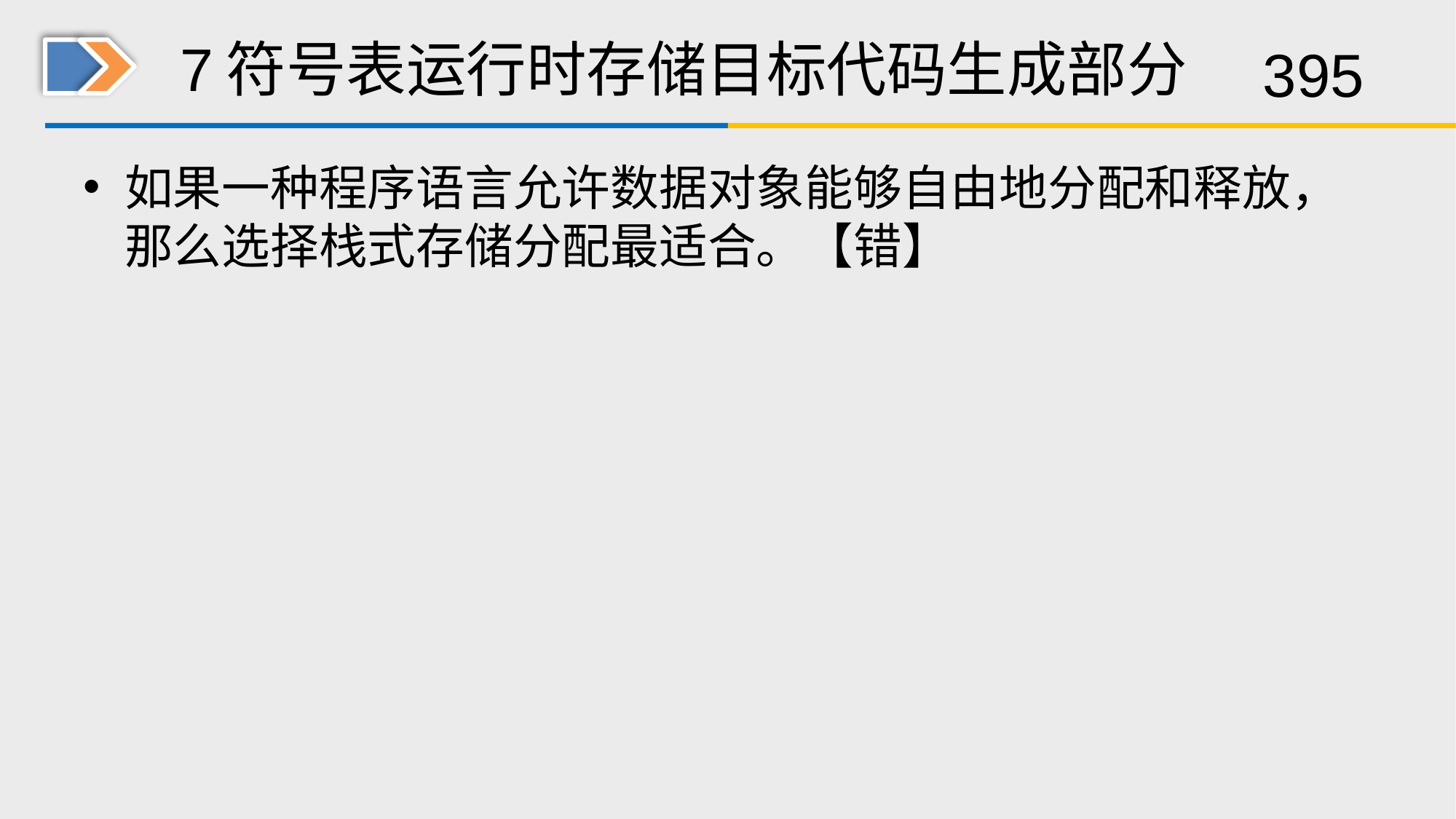

# 7符号表运行时存储目标代码生成部分
395
如果一种程序语言允许数据对象能够自由地分配和释放，那么选择栈式存储分配最适合。【错】